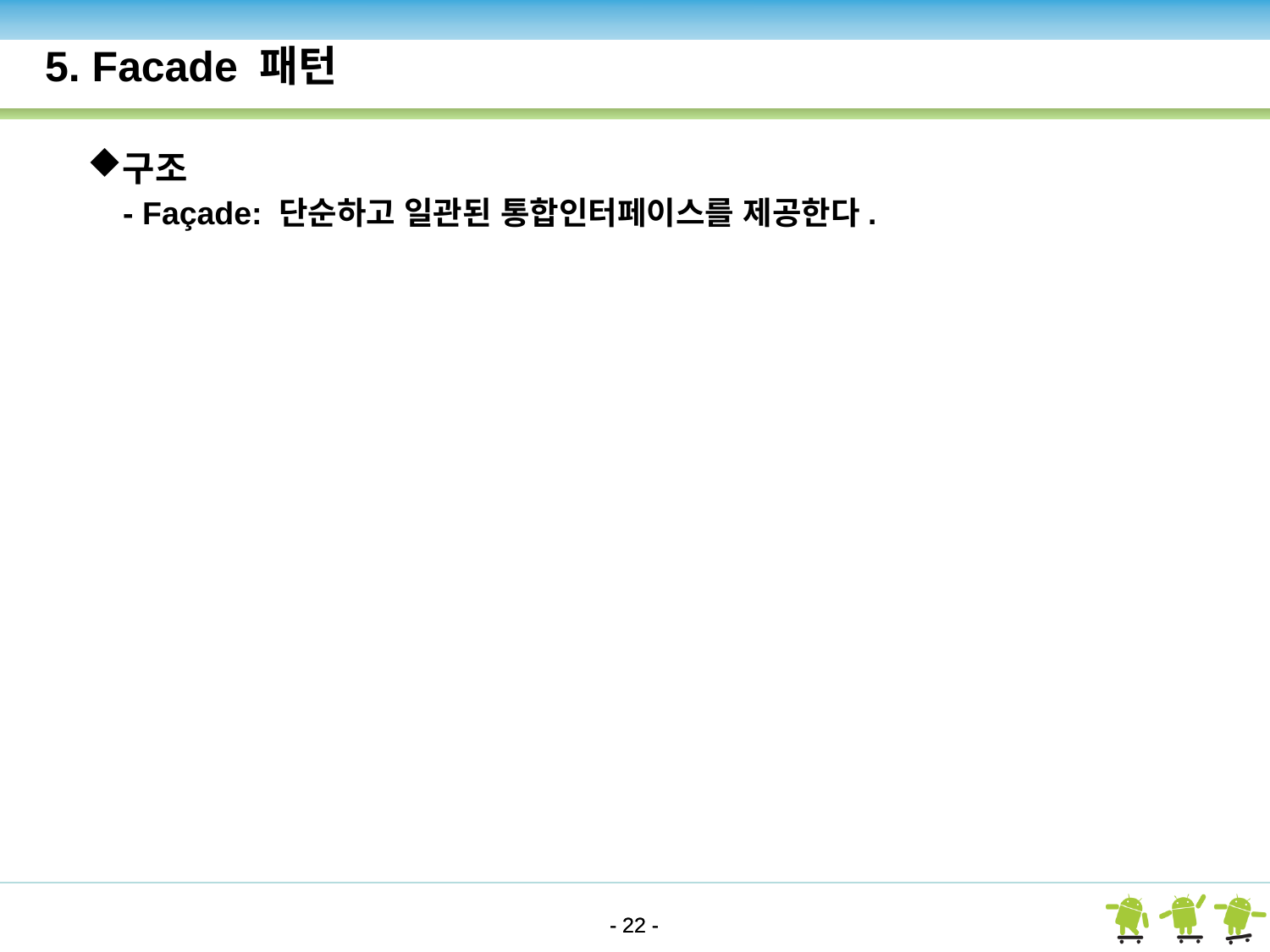

5. Facade 패턴
구조
    - Façade: 단순하고 일관된 통합인터페이스를 제공한다.

- 22 -
- 22 -